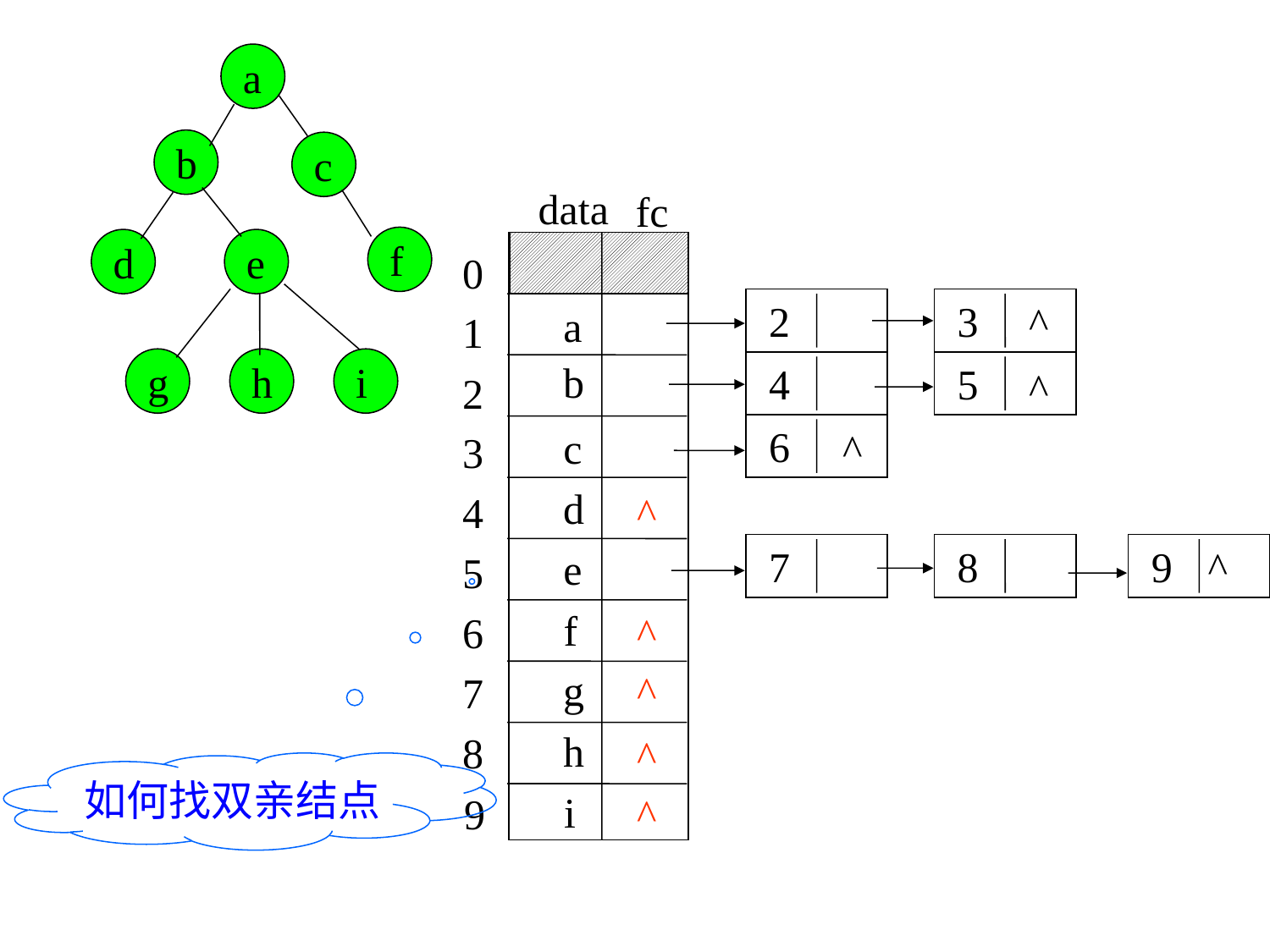

a

b
c

f
d
e

g
h
i
data
fc

0
1
2
3
4
5
6
7
8
9
a
b
c
d
e
f
g
h
i
 2

 3

^
 4

 5

^
 6

^
^
 7

 8

 9

^

^
^
^
如何找双亲结点
^